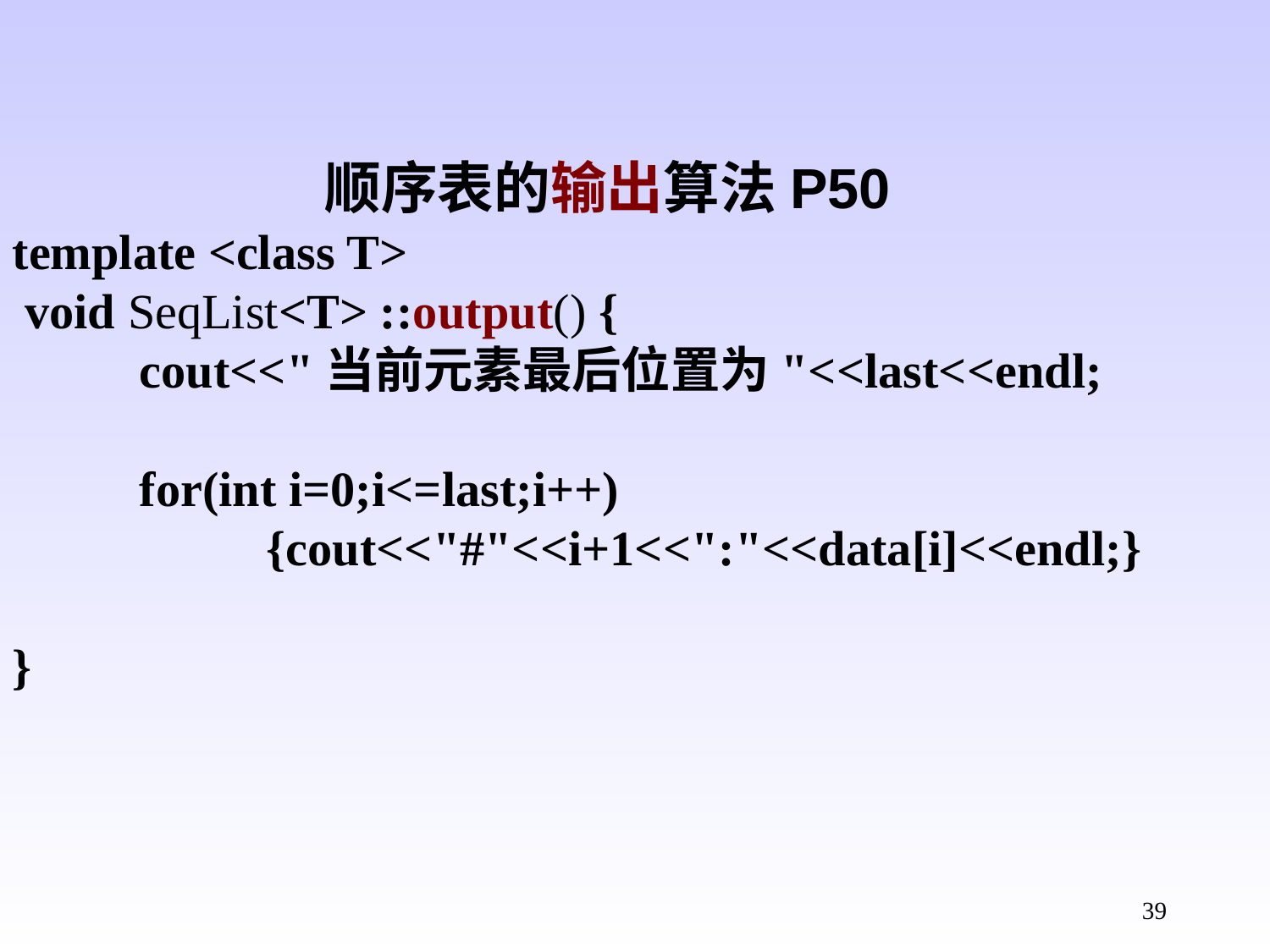

顺序表的输出算法P50
template <class T>
 void SeqList<T> ::output() {
	cout<<"当前元素最后位置为"<<last<<endl;

	for(int i=0;i<=last;i++)
		{cout<<"#"<<i+1<<":"<<data[i]<<endl;}
}
39